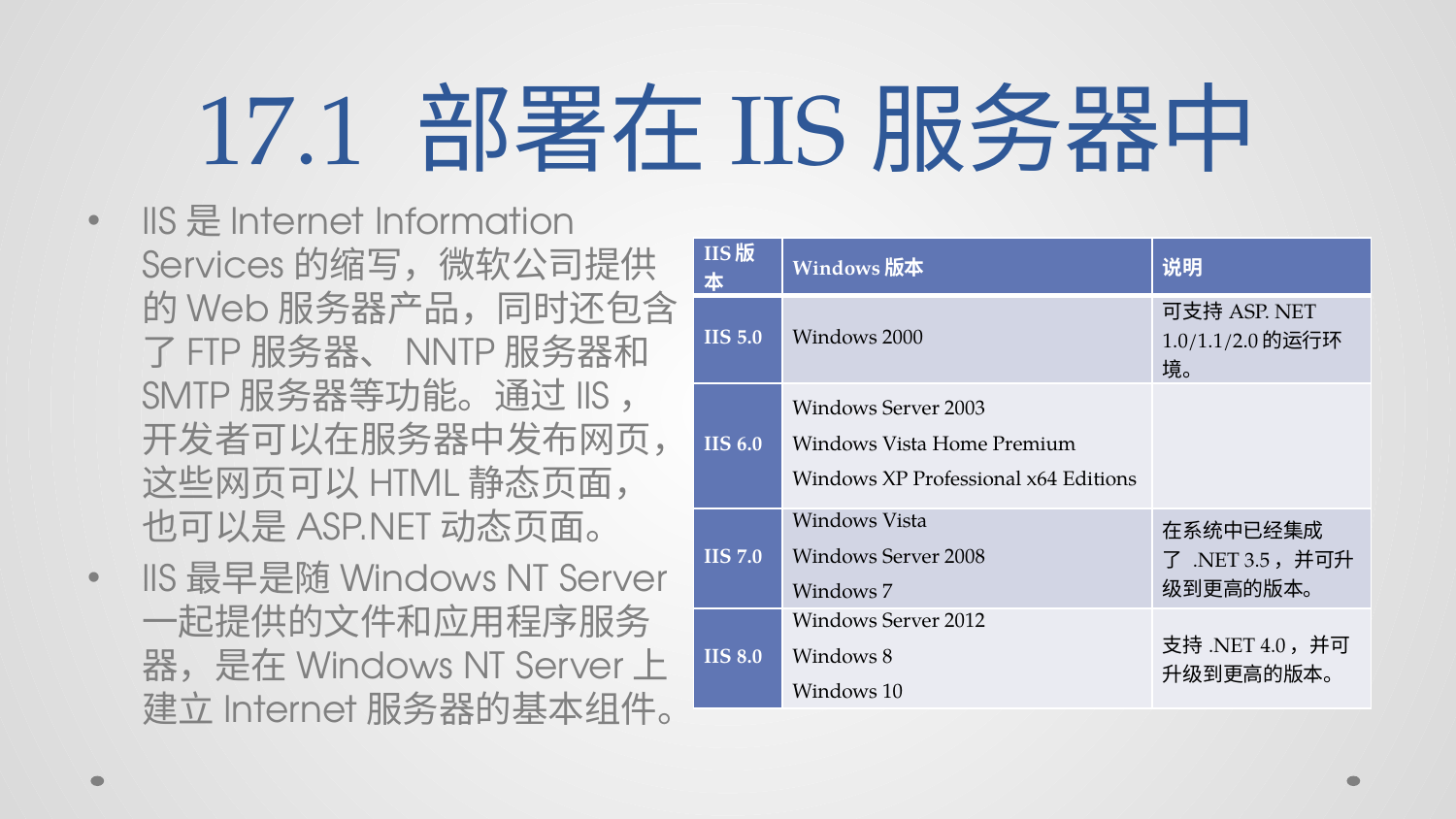

# 17.1 部署在IIS服务器中
IIS是Internet Information Services的缩写，微软公司提供的Web服务器产品，同时还包含了FTP服务器、NNTP服务器和SMTP服务器等功能。通过IIS，开发者可以在服务器中发布网页，这些网页可以HTML静态页面，也可以是ASP.NET动态页面。
IIS最早是随Windows NT Server一起提供的文件和应用程序服务器，是在Windows NT Server上建立Internet服务器的基本组件。
| IIS版本 | Windows版本 | 说明 |
| --- | --- | --- |
| IIS 5.0 | Windows 2000 | 可支持ASP. NET 1.0/1.1/2.0的运行环境。 |
| IIS 6.0 | Windows Server 2003 Windows Vista Home Premium Windows XP Professional x64 Editions |  |
| IIS 7.0 | Windows Vista Windows Server 2008 Windows 7 | 在系统中已经集成了 .NET 3.5，并可升级到更高的版本。 |
| IIS 8.0 | Windows Server 2012 Windows 8 Windows 10 | 支持.NET 4.0，并可升级到更高的版本。 |